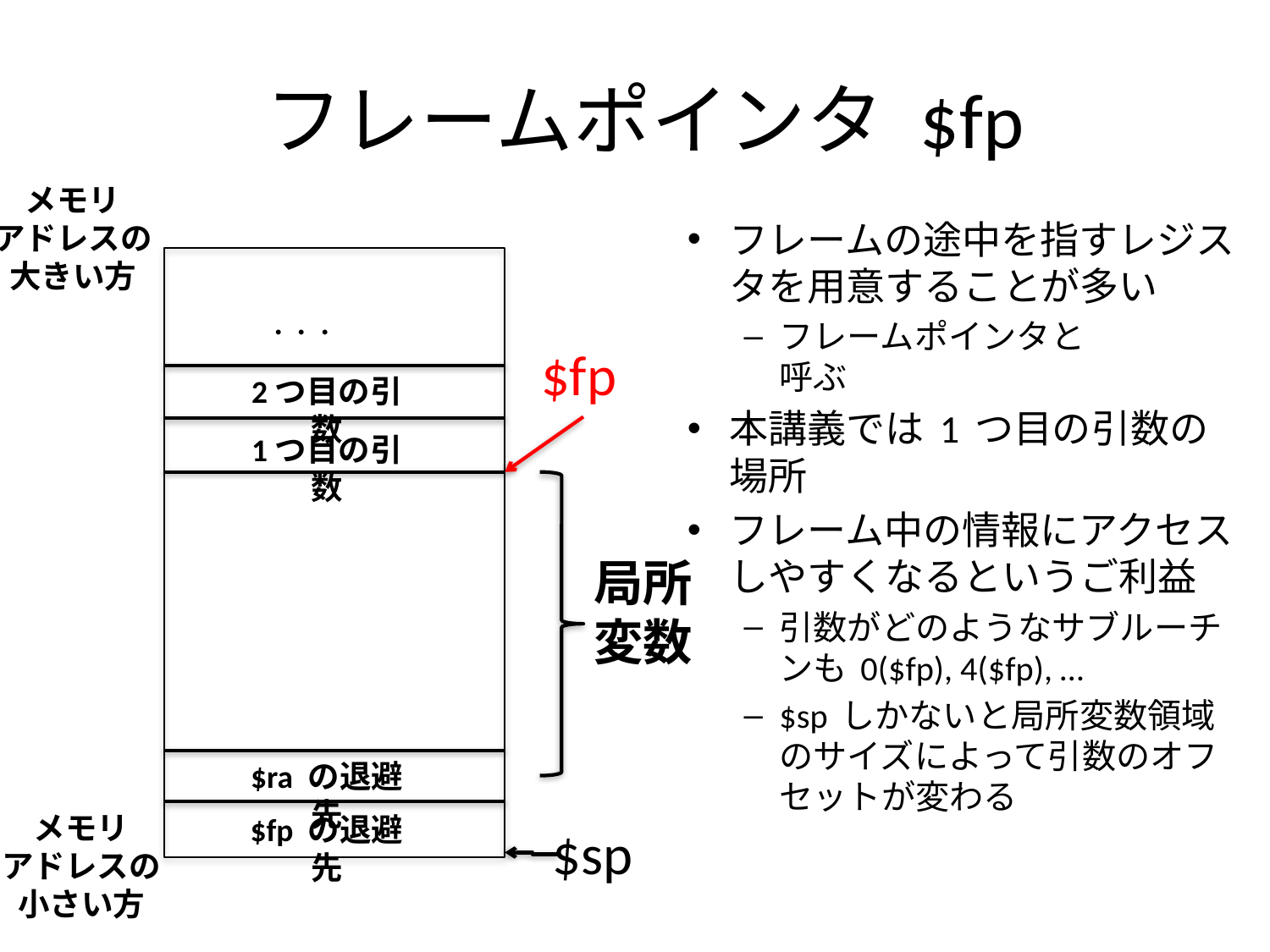

# フレームポインタ $fp
メモリ
アドレスの
大きい方
フレームの途中を指すレジスタを用意することが多い
フレームポインタと
呼ぶ
本講義では 1 つ目の引数の場所
フレーム中の情報にアクセスしやすくなるというご利益
引数がどのようなサブルーチンも 0($fp), 4($fp), …
$sp しかないと局所変数領域のサイズによって引数のオフセットが変わる

・・・
$fp
2つ目の引数
1つ目の引数

局所
変数
$ra の退避先
メモリ
アドレスの
小さい方
$fp の退避先
$sp